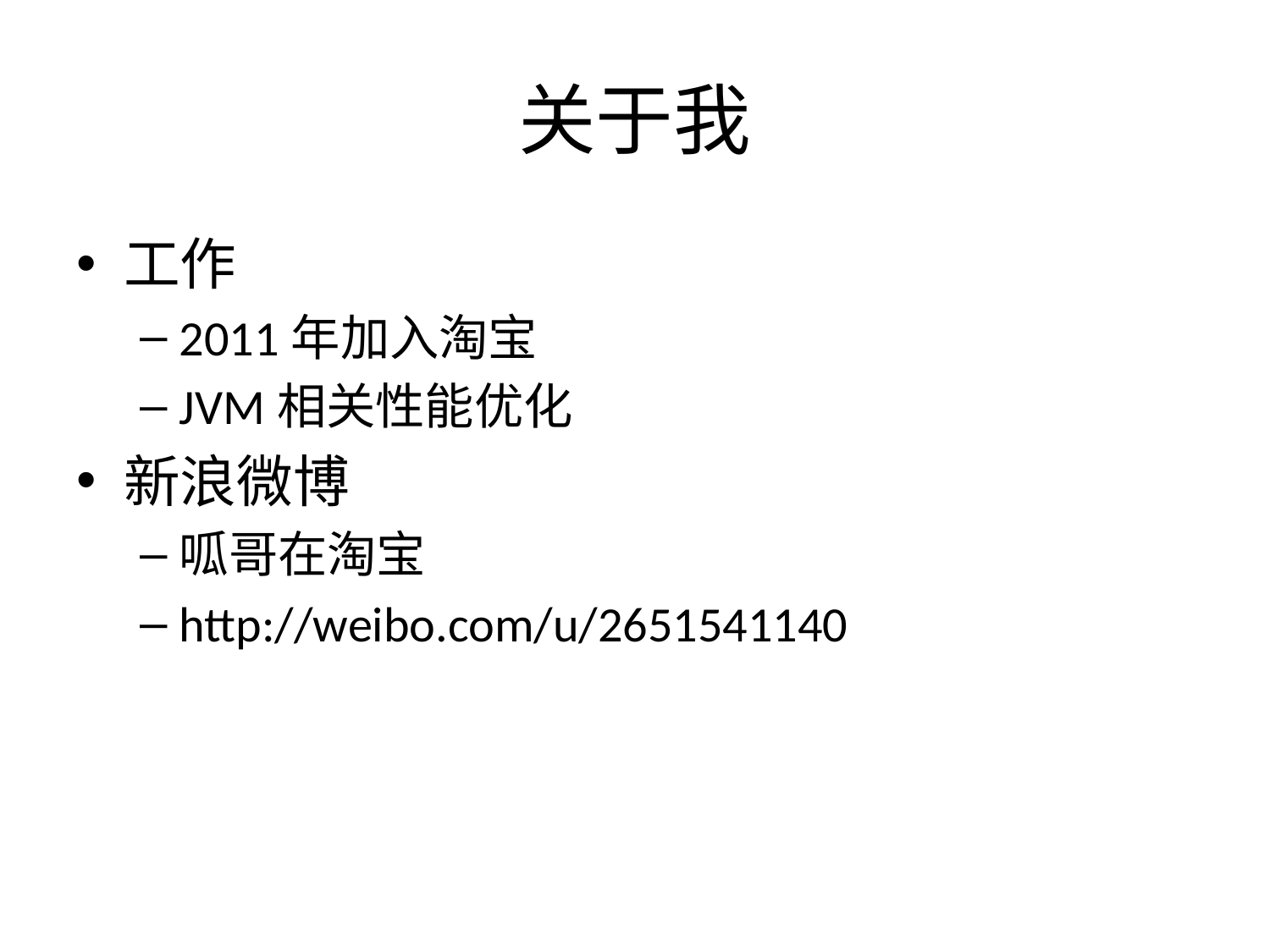

# 关于我
工作
2011年加入淘宝
JVM相关性能优化
新浪微博
呱哥在淘宝
http://weibo.com/u/2651541140